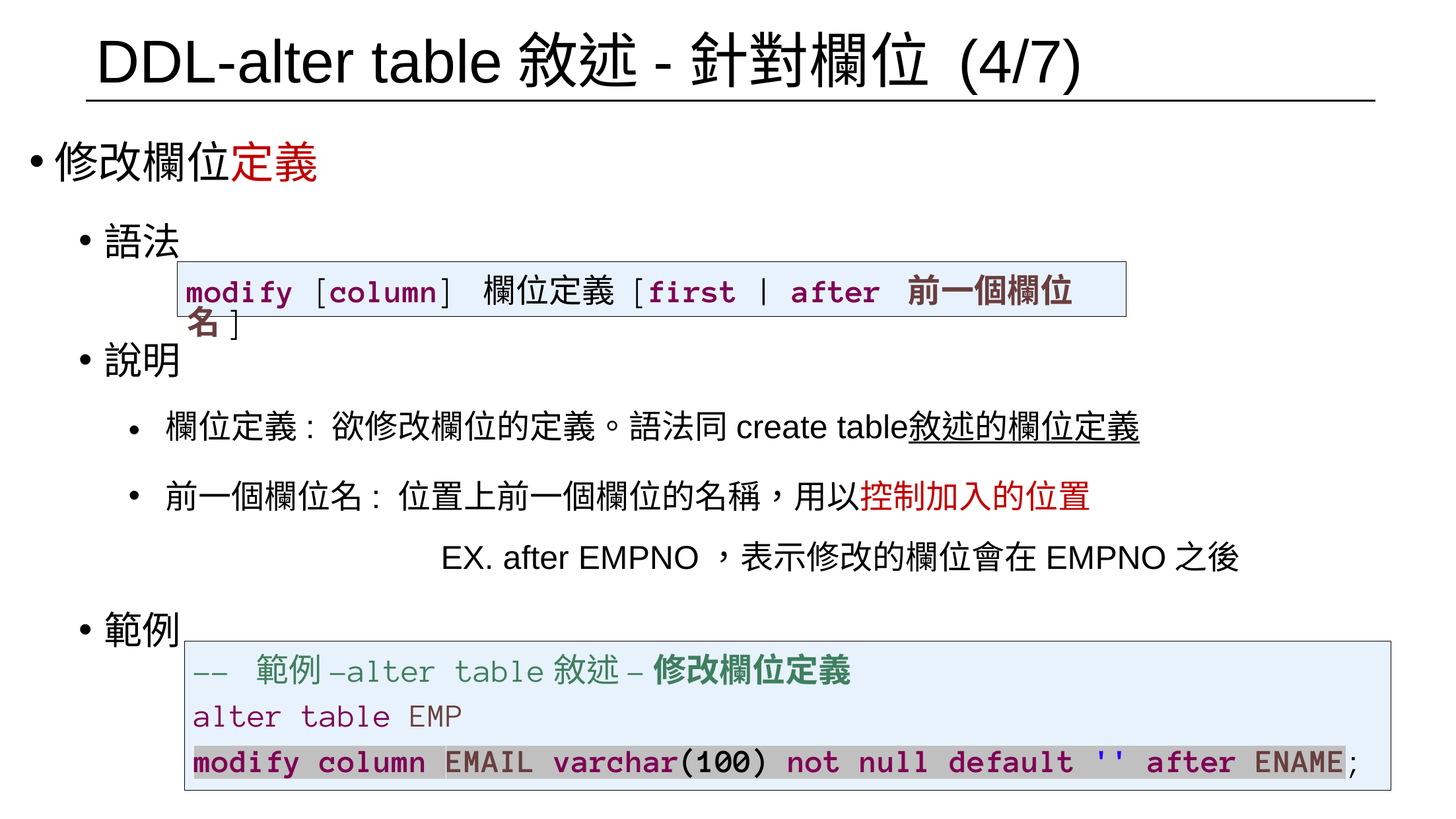

# DDL-alter table敘述-針對欄位 (4/7)
修改欄位定義
語法

說明
欄位定義: 欲修改欄位的定義。語法同create table敘述的欄位定義
前一個欄位名: 位置上前一個欄位的名稱，用以控制加入的位置
		       EX. after EMPNO，表示修改的欄位會在EMPNO之後
範例
modify [column] 欄位定義 [first | after 前一個欄位名]
-- 範例-alter table敘述-修改欄位定義
alter table EMP
modify column EMAIL varchar(100) not null default '' after ENAME;
117